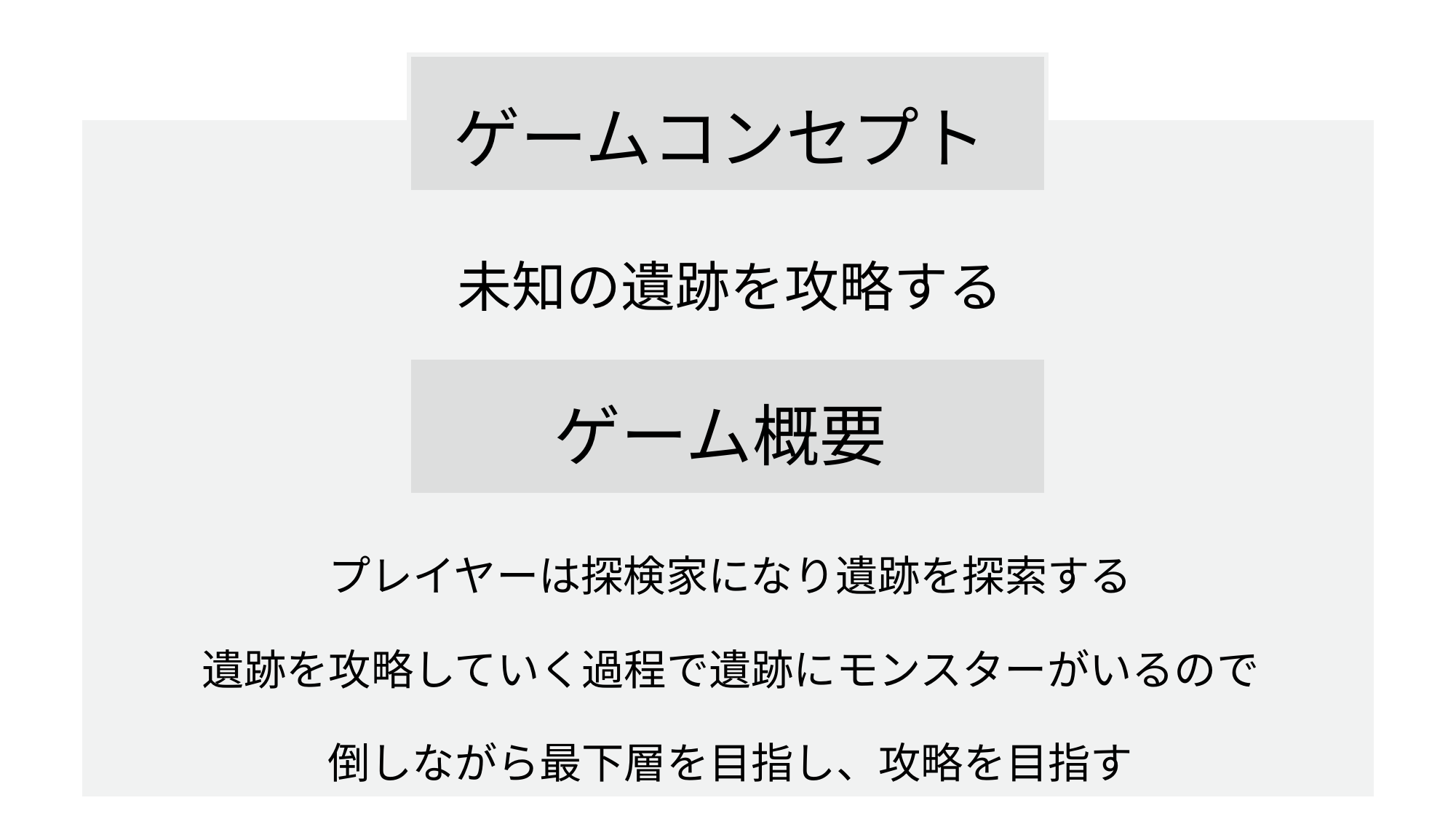

ゲームコンセプト

未知の遺跡を攻略する

ゲーム概要
プレイヤーは探検家になり遺跡を探索する
遺跡を攻略していく過程で遺跡にモンスターがいるので
倒しながら最下層を目指し、攻略を目指す